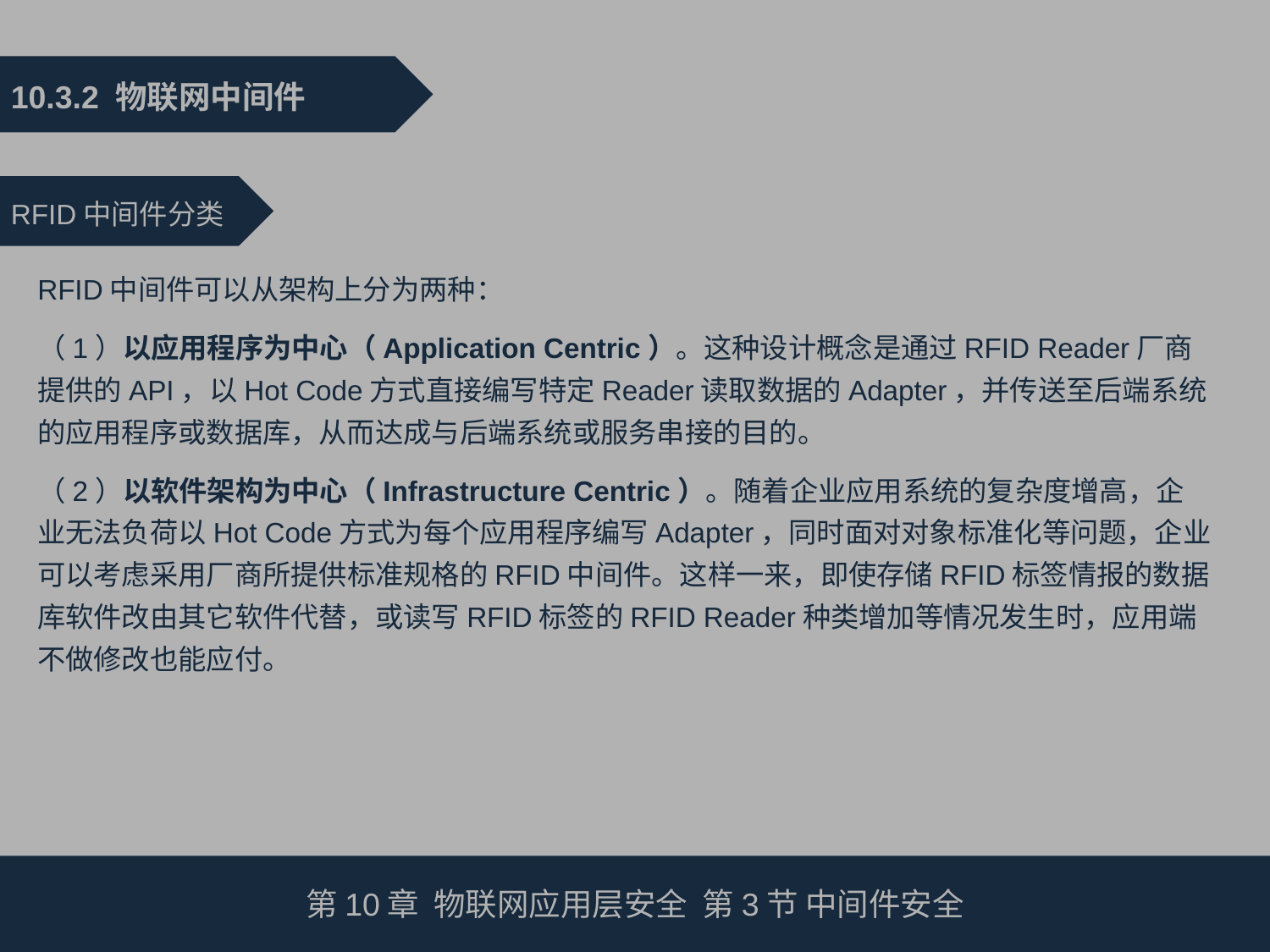

10.3.2 物联网中间件
RFID中间件分类
RFID中间件可以从架构上分为两种：
（1）以应用程序为中心（Application Centric）。这种设计概念是通过RFID Reader厂商提供的API，以Hot Code方式直接编写特定Reader读取数据的Adapter，并传送至后端系统的应用程序或数据库，从而达成与后端系统或服务串接的目的。
（2）以软件架构为中心（Infrastructure Centric）。随着企业应用系统的复杂度增高，企业无法负荷以Hot Code方式为每个应用程序编写Adapter，同时面对对象标准化等问题，企业可以考虑采用厂商所提供标准规格的RFID中间件。这样一来，即使存储RFID标签情报的数据库软件改由其它软件代替，或读写RFID标签的RFID Reader种类增加等情况发生时，应用端不做修改也能应付。